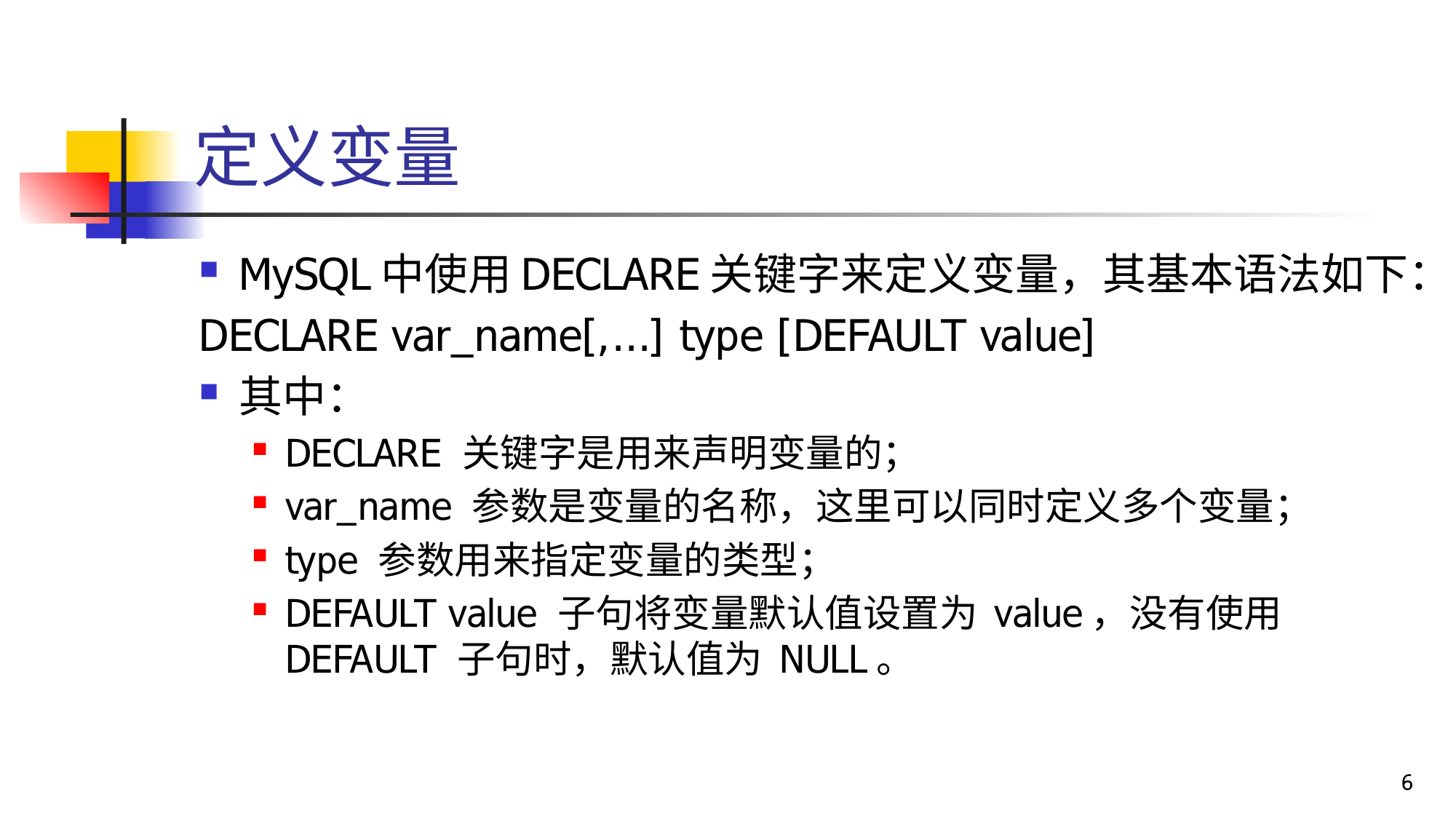

# 定义变量
MySQL中使用DECLARE关键字来定义变量，其基本语法如下：
DECLARE var_name[,...] type [DEFAULT value]
其中：
DECLARE 关键字是用来声明变量的；
var_name 参数是变量的名称，这里可以同时定义多个变量；
type 参数用来指定变量的类型；
DEFAULT value 子句将变量默认值设置为 value，没有使用 DEFAULT 子句时，默认值为 NULL。
6